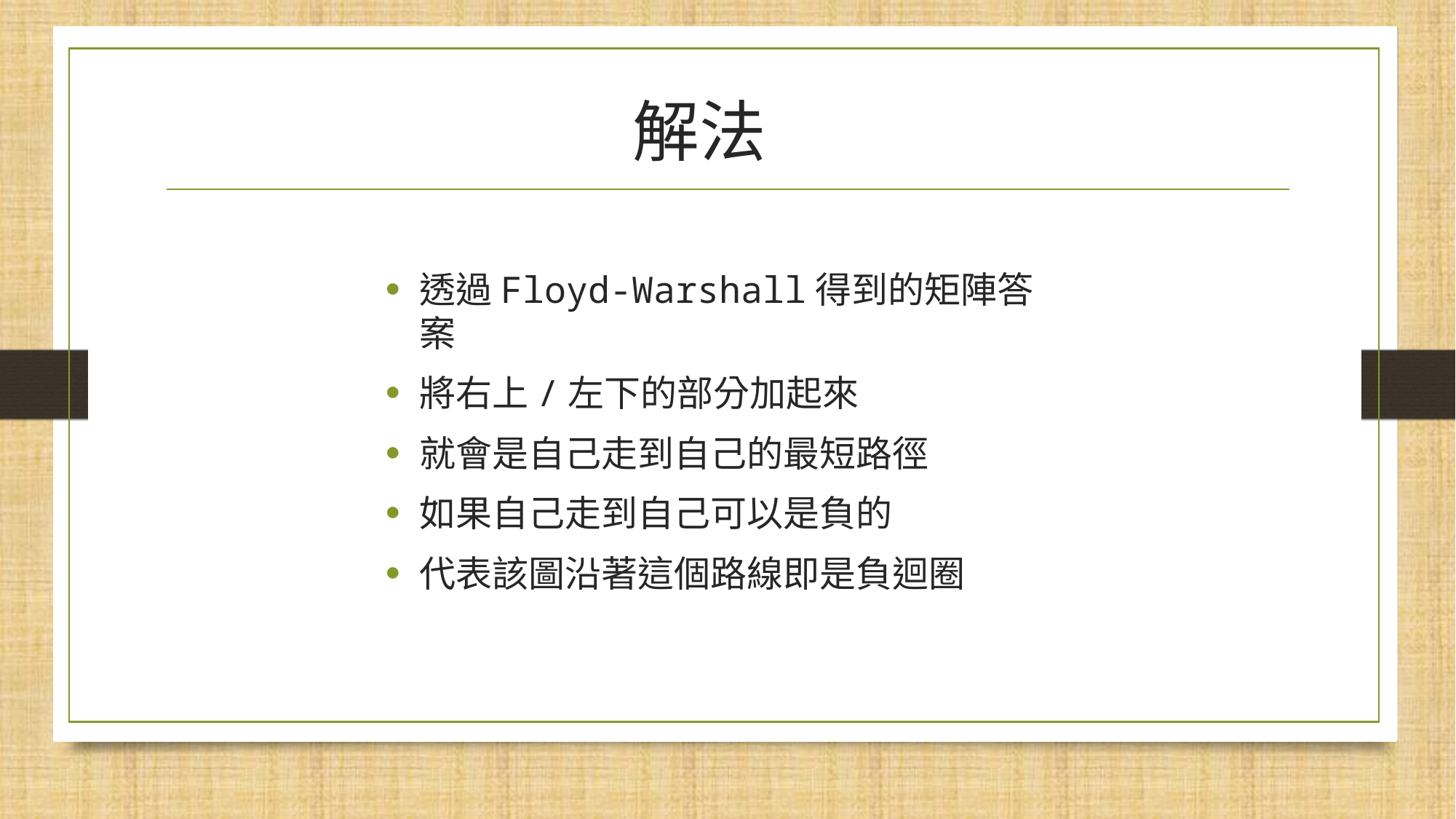

解法
透過Floyd-Warshall得到的矩陣答案
將右上/左下的部分加起來
就會是自己走到自己的最短路徑
如果自己走到自己可以是負的
代表該圖沿著這個路線即是負迴圈